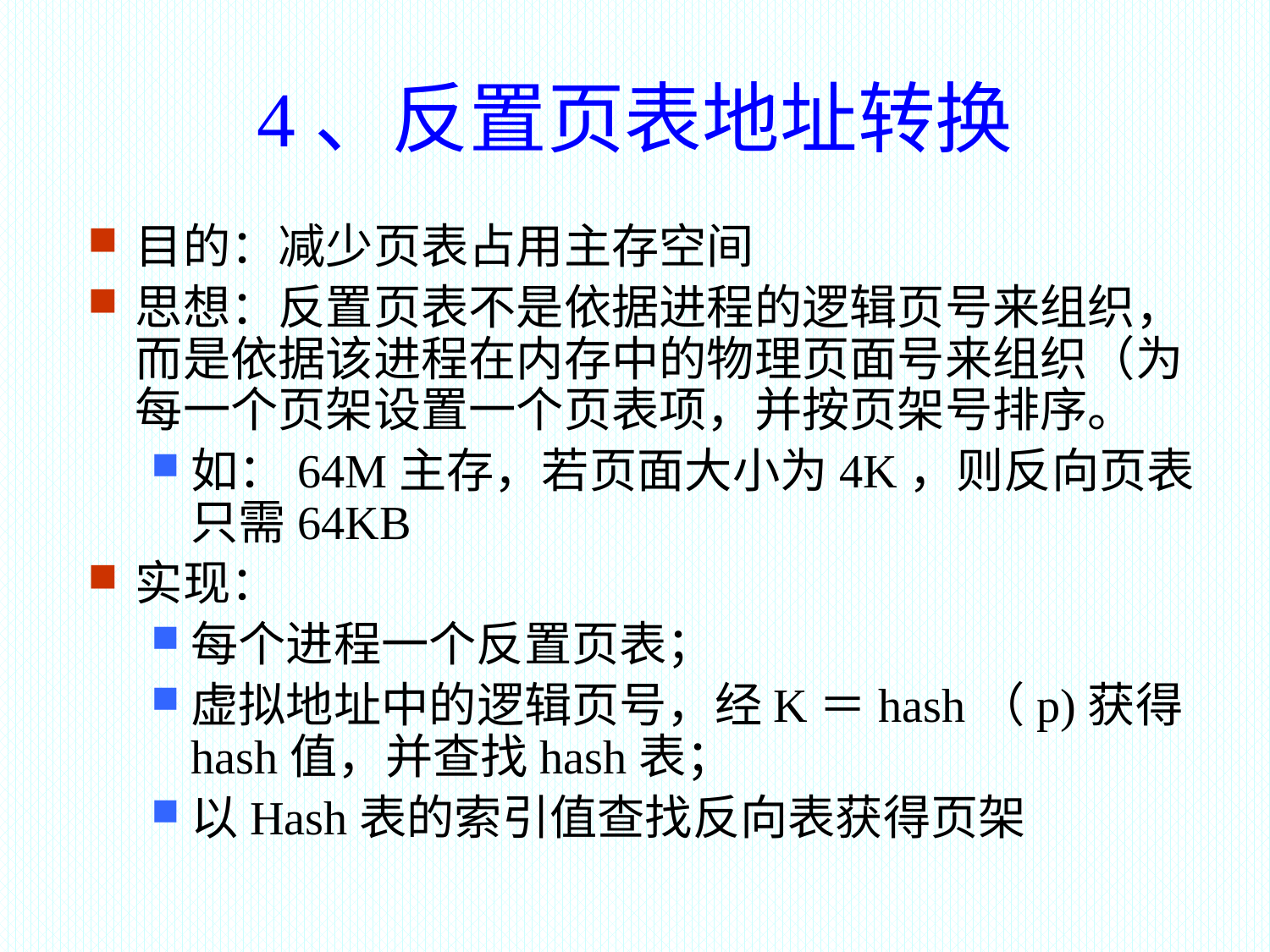

# 4、反置页表地址转换
目的：减少页表占用主存空间
思想：反置页表不是依据进程的逻辑页号来组织，而是依据该进程在内存中的物理页面号来组织（为每一个页架设置一个页表项，并按页架号排序。
如：64M主存，若页面大小为4K，则反向页表只需64KB
实现：
每个进程一个反置页表；
虚拟地址中的逻辑页号，经K＝hash（p)获得hash值，并查找hash表；
以Hash表的索引值查找反向表获得页架